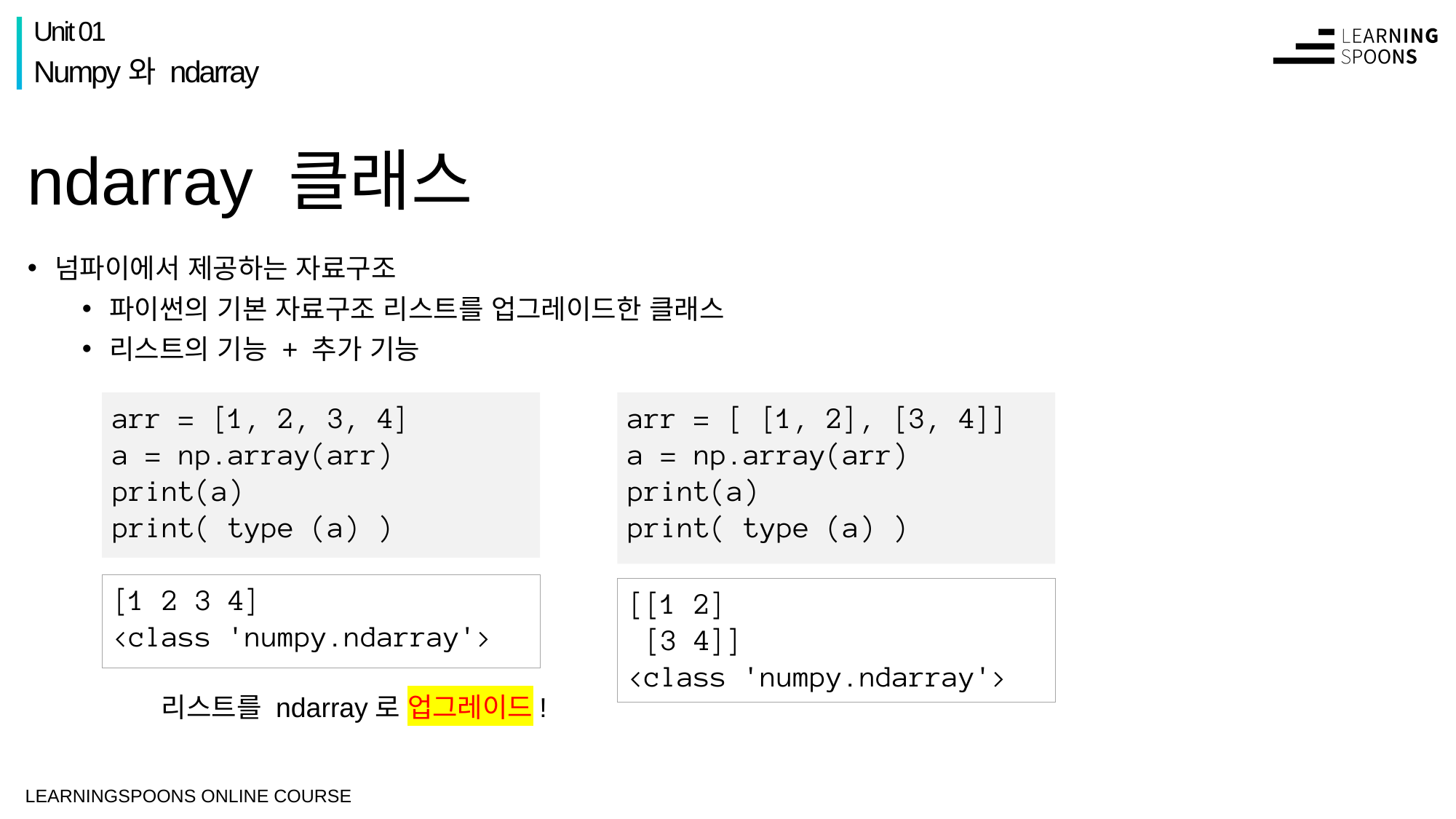

Unit 01
Numpy와 ndarray
# ndarray 클래스
넘파이에서 제공하는 자료구조
파이썬의 기본 자료구조 리스트를 업그레이드한 클래스
리스트의 기능 + 추가 기능
arr = [1, 2, 3, 4]
a = np.array(arr)
print(a)
print( type (a) )
arr = [ [1, 2], [3, 4]]
a = np.array(arr)
print(a)
print( type (a) )
[1 2 3 4]
<class 'numpy.ndarray'>
[[1 2]
 [3 4]]
<class 'numpy.ndarray'>
리스트를 ndarray로 업그레이드!